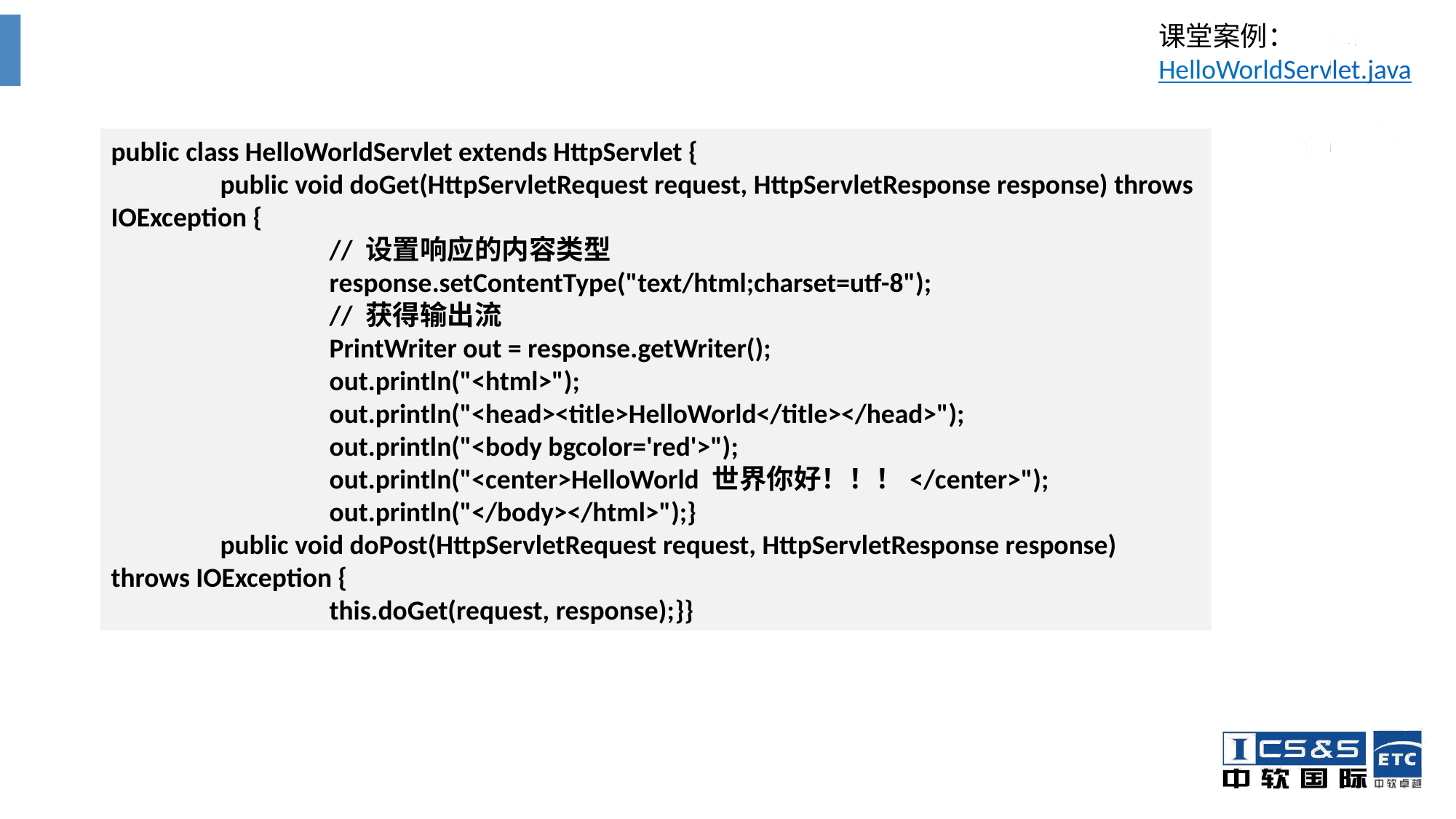

课堂案例：HelloWorldServlet.java
public class HelloWorldServlet extends HttpServlet {
	public void doGet(HttpServletRequest request, HttpServletResponse response) throws IOException {
		// 设置响应的内容类型
		response.setContentType("text/html;charset=utf-8");
		// 获得输出流
		PrintWriter out = response.getWriter();
		out.println("<html>");
		out.println("<head><title>HelloWorld</title></head>");
		out.println("<body bgcolor='red'>");
		out.println("<center>HelloWorld 世界你好！！！</center>");
		out.println("</body></html>");}
	public void doPost(HttpServletRequest request, HttpServletResponse response) throws IOException {
		this.doGet(request, response);}}